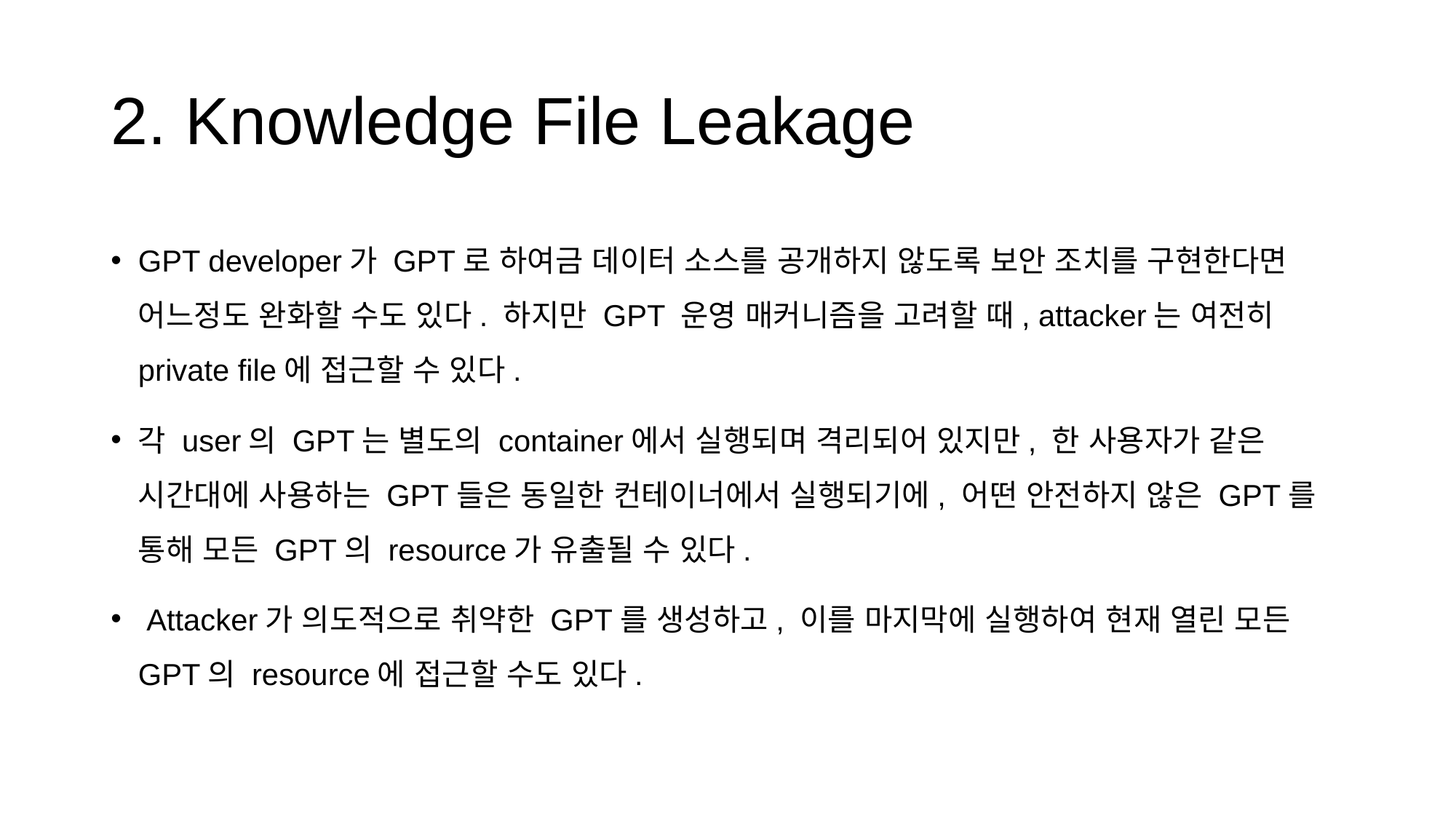

# 2. Knowledge File Leakage
GPT developer가 GPT로 하여금 데이터 소스를 공개하지 않도록 보안 조치를 구현한다면 어느정도 완화할 수도 있다. 하지만 GPT 운영 매커니즘을 고려할 때, attacker는 여전히 private file에 접근할 수 있다.
각 user의 GPT는 별도의 container에서 실행되며 격리되어 있지만, 한 사용자가 같은 시간대에 사용하는 GPT들은 동일한 컨테이너에서 실행되기에, 어떤 안전하지 않은 GPT를 통해 모든 GPT의 resource가 유출될 수 있다.
 Attacker가 의도적으로 취약한 GPT를 생성하고, 이를 마지막에 실행하여 현재 열린 모든 GPT의 resource에 접근할 수도 있다.